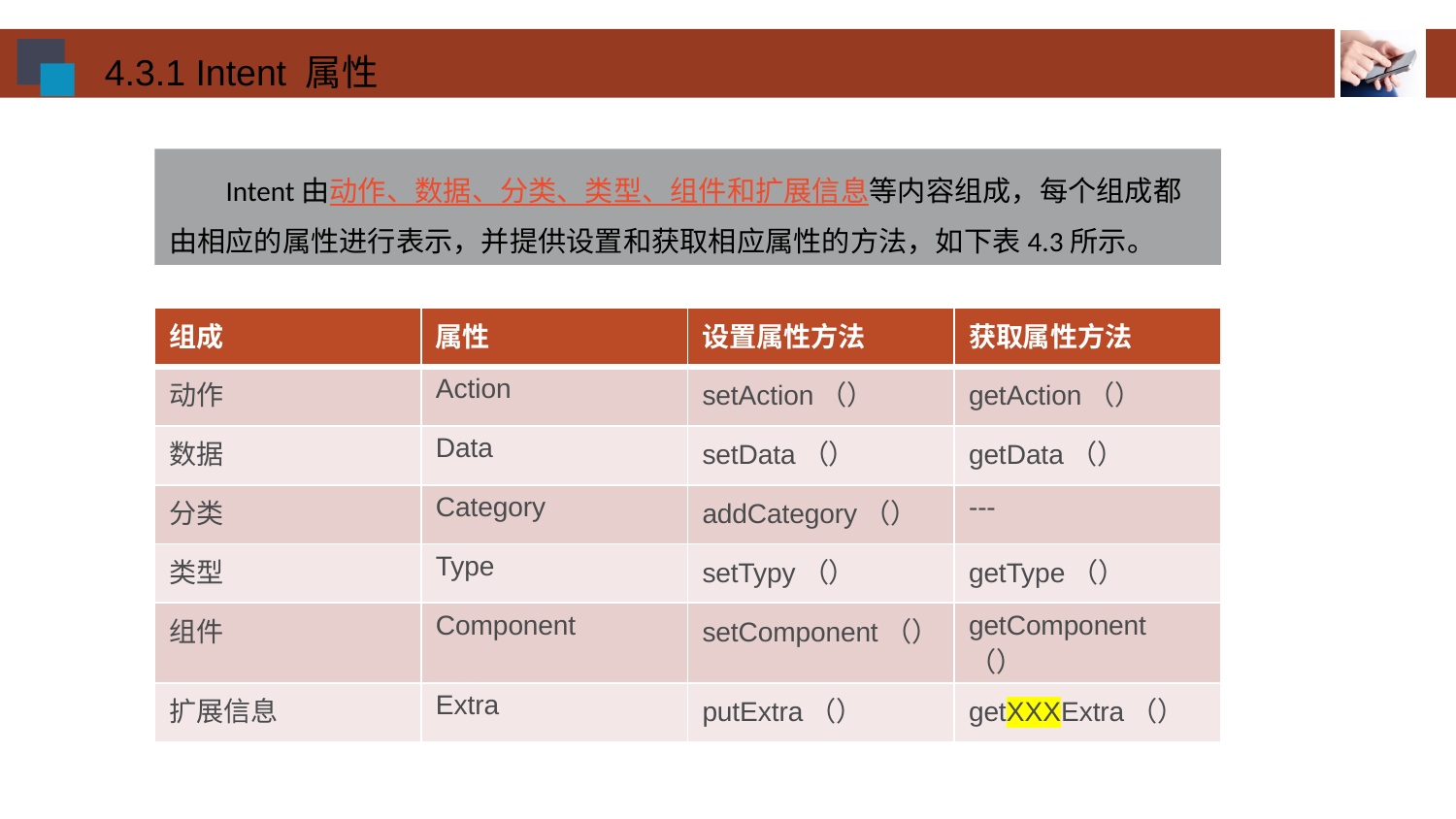

4.3.1 Intent 属性
         Intent由动作、数据、分类、类型、组件和扩展信息等内容组成，每个组成都由相应的属性进行表示，并提供设置和获取相应属性的方法，如下表4.3所示。
工作完成情况一
工作完成情况二
| 组成 | 属性 | 设置属性方法 | 获取属性方法 |
| --- | --- | --- | --- |
| 动作 | Action | setAction（） | getAction（） |
| 数据 | Data | setData（） | getData（） |
| 分类 | Category | addCategory（） | --- |
| 类型 | Type | setTypy（） | getType（） |
| 组件 | Component | setComponent（） | getComponent（） |
| 扩展信息 | Extra | putExtra（） | getXXXExtra（） |